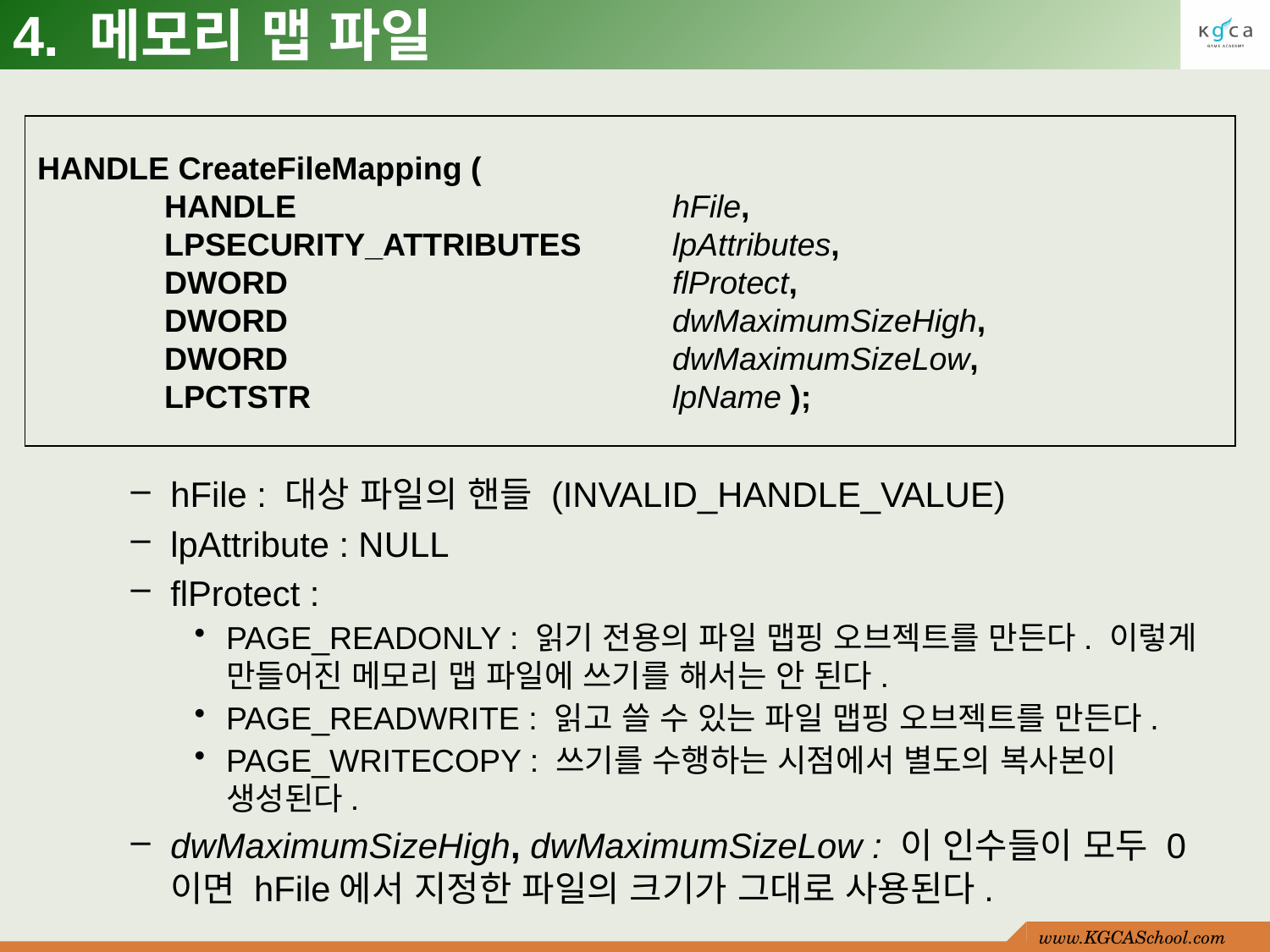

# 4. 메모리 맵 파일
HANDLE CreateFileMapping (
	HANDLE 			hFile,
	LPSECURITY_ATTRIBUTES 	lpAttributes,
	DWORD 			flProtect,
	DWORD 			dwMaximumSizeHigh,
	DWORD 			dwMaximumSizeLow,
	LPCTSTR 			lpName );
hFile : 대상 파일의 핸들 (INVALID_HANDLE_VALUE)
lpAttribute : NULL
flProtect :
PAGE_READONLY : 읽기 전용의 파일 맵핑 오브젝트를 만든다. 이렇게 만들어진 메모리 맵 파일에 쓰기를 해서는 안 된다.
PAGE_READWRITE : 읽고 쓸 수 있는 파일 맵핑 오브젝트를 만든다.
PAGE_WRITECOPY : 쓰기를 수행하는 시점에서 별도의 복사본이 생성된다.
dwMaximumSizeHigh, dwMaximumSizeLow : 이 인수들이 모두 0이면 hFile에서 지정한 파일의 크기가 그대로 사용된다.